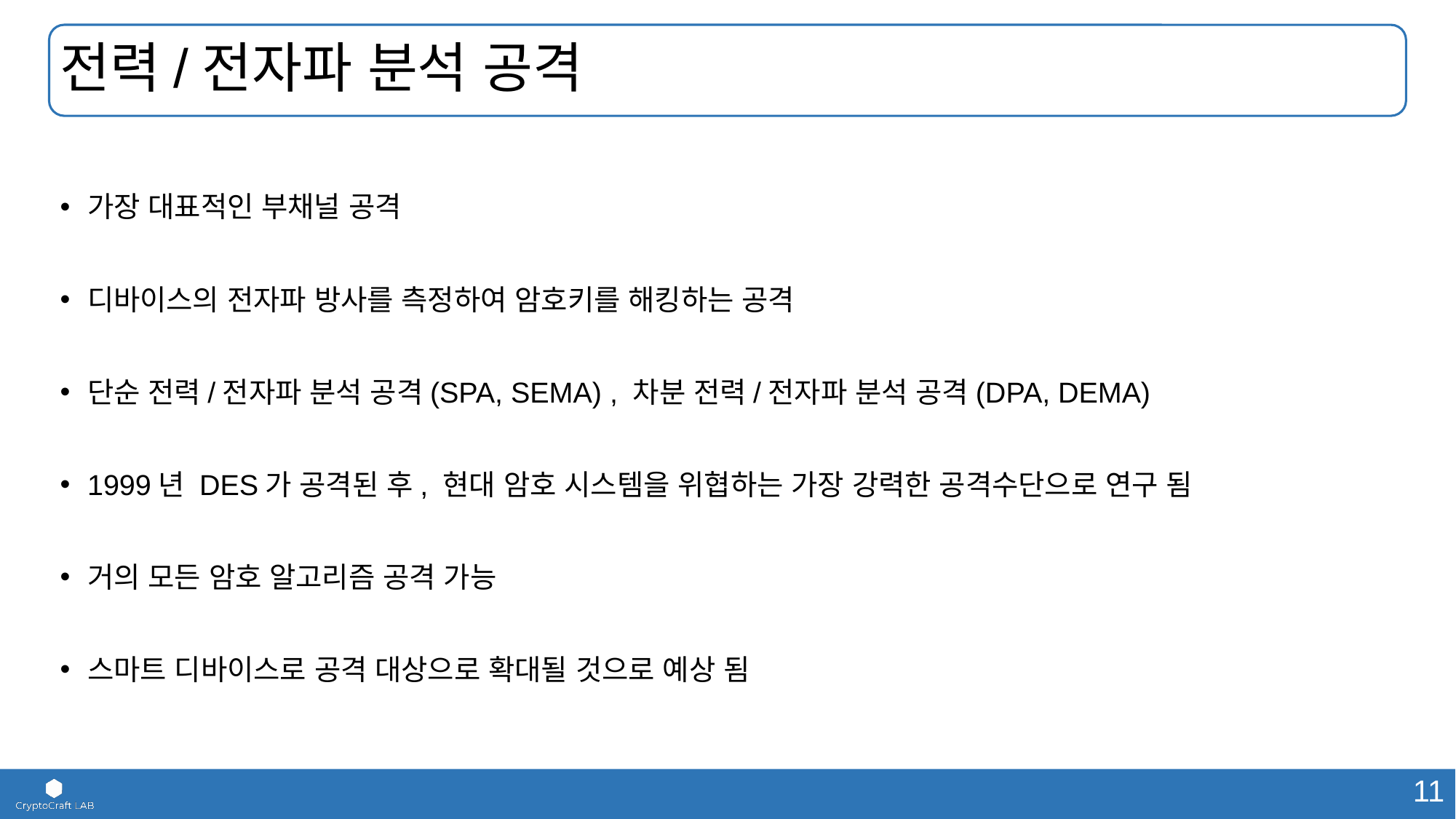

# 전력/전자파 분석 공격

가장 대표적인 부채널 공격

디바이스의 전자파 방사를 측정하여 암호키를 해킹하는 공격

단순 전력/전자파 분석 공격(SPA, SEMA) , 차분 전력/전자파 분석 공격(DPA, DEMA)

1999년 DES가 공격된 후, 현대 암호 시스템을 위협하는 가장 강력한 공격수단으로 연구 됨

거의 모든 암호 알고리즘 공격 가능

스마트 디바이스로 공격 대상으로 확대될 것으로 예상 됨